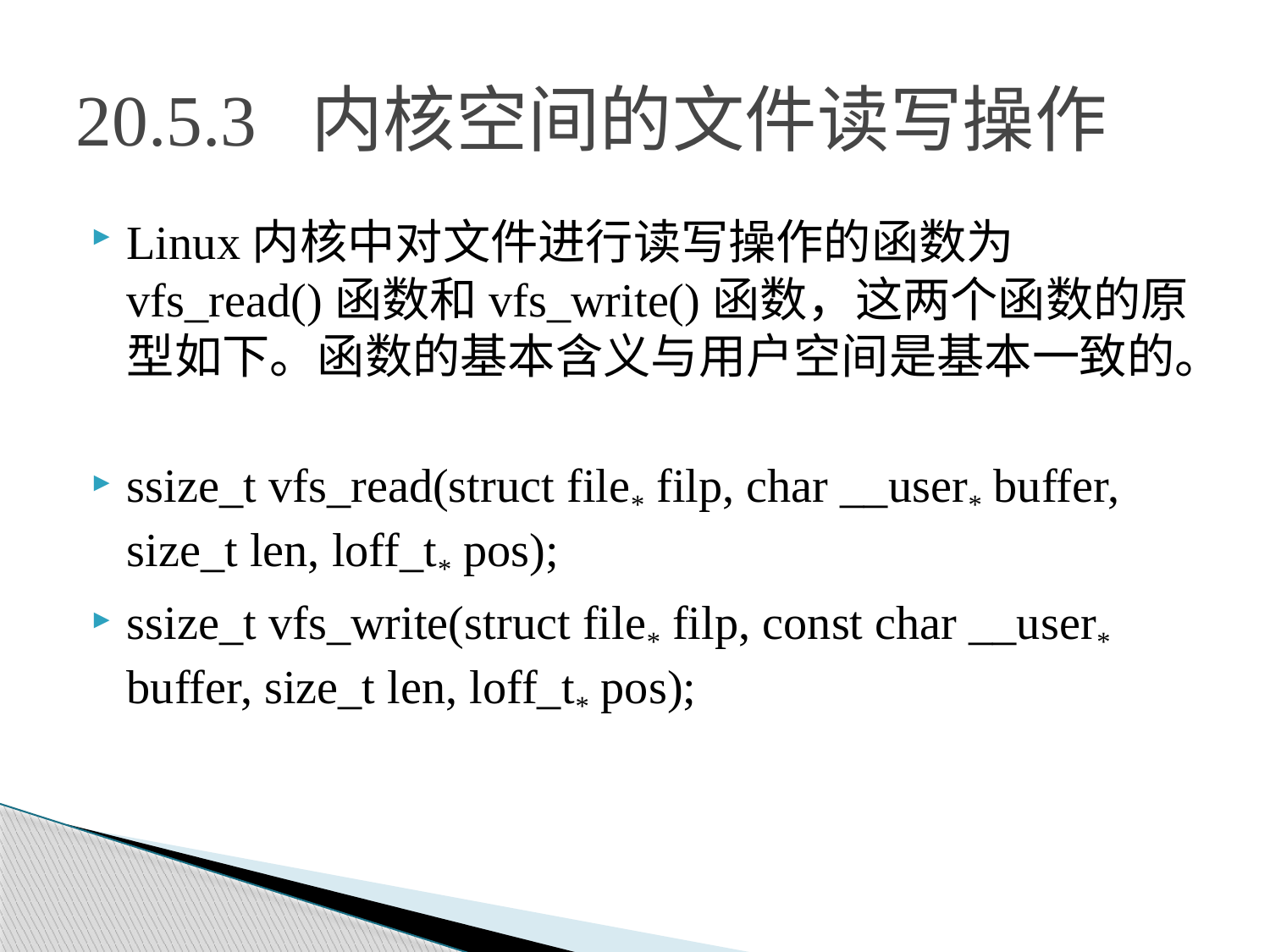

# 20.5.3  内核空间的文件读写操作
Linux内核中对文件进行读写操作的函数为vfs_read()函数和vfs_write()函数，这两个函数的原型如下。函数的基本含义与用户空间是基本一致的。

ssize_t vfs_read(struct file* filp, char __user* buffer, size_t len, loff_t* pos);
ssize_t vfs_write(struct file* filp, const char __user* buffer, size_t len, loff_t* pos);